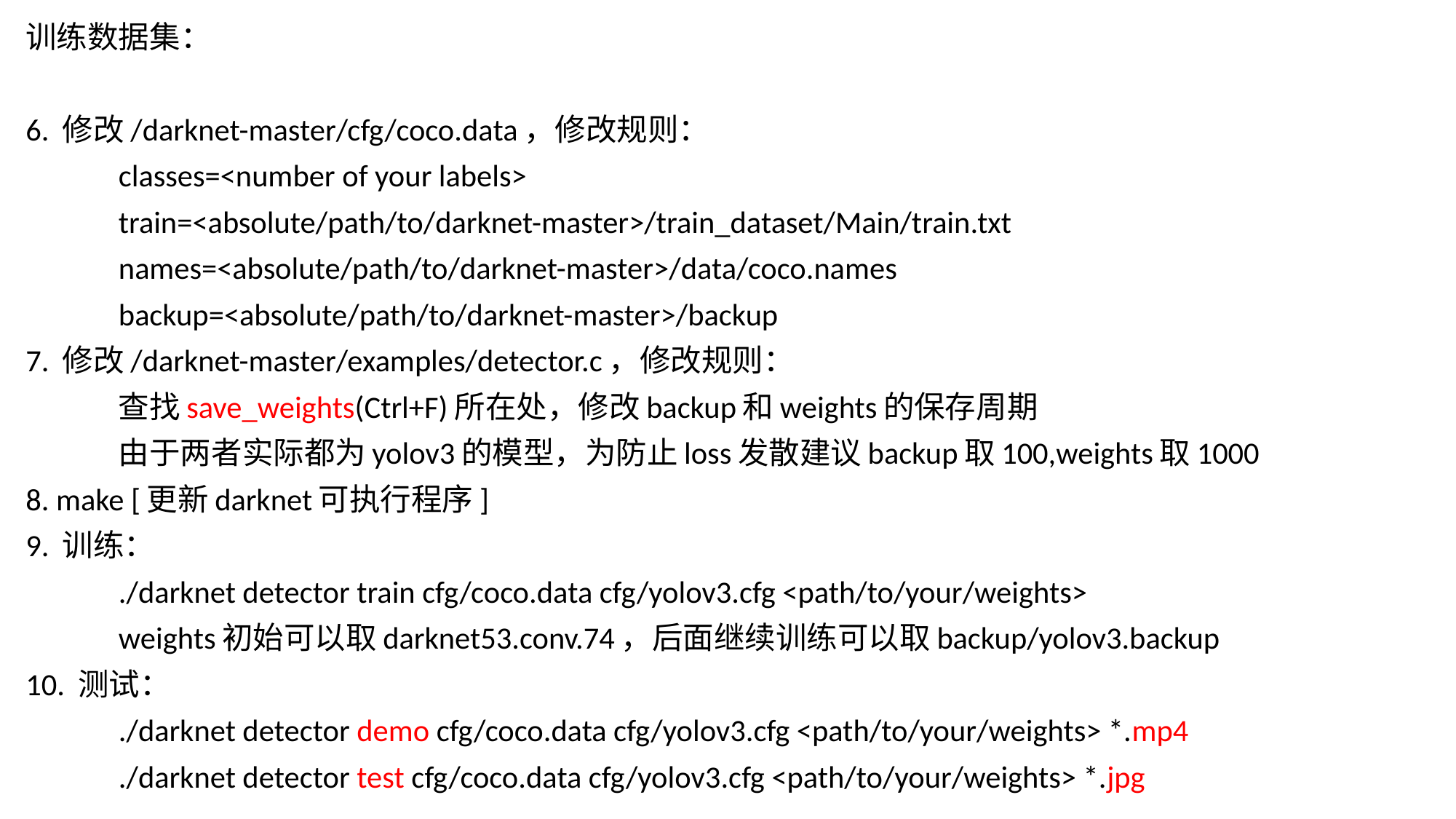

训练数据集：

6. 修改/darknet-master/cfg/coco.data，修改规则：
	classes=<number of your labels>
	train=<absolute/path/to/darknet-master>/train_dataset/Main/train.txt
	names=<absolute/path/to/darknet-master>/data/coco.names
	backup=<absolute/path/to/darknet-master>/backup
7. 修改/darknet-master/examples/detector.c，修改规则：
	查找save_weights(Ctrl+F)所在处，修改backup和weights的保存周期
	由于两者实际都为yolov3的模型，为防止loss发散建议backup取100,weights取1000
8. make [更新darknet可执行程序]
9. 训练：
	./darknet detector train cfg/coco.data cfg/yolov3.cfg <path/to/your/weights>
	weights初始可以取darknet53.conv.74，后面继续训练可以取backup/yolov3.backup
10. 测试：
	./darknet detector demo cfg/coco.data cfg/yolov3.cfg <path/to/your/weights> *.mp4
	./darknet detector test cfg/coco.data cfg/yolov3.cfg <path/to/your/weights> *.jpg